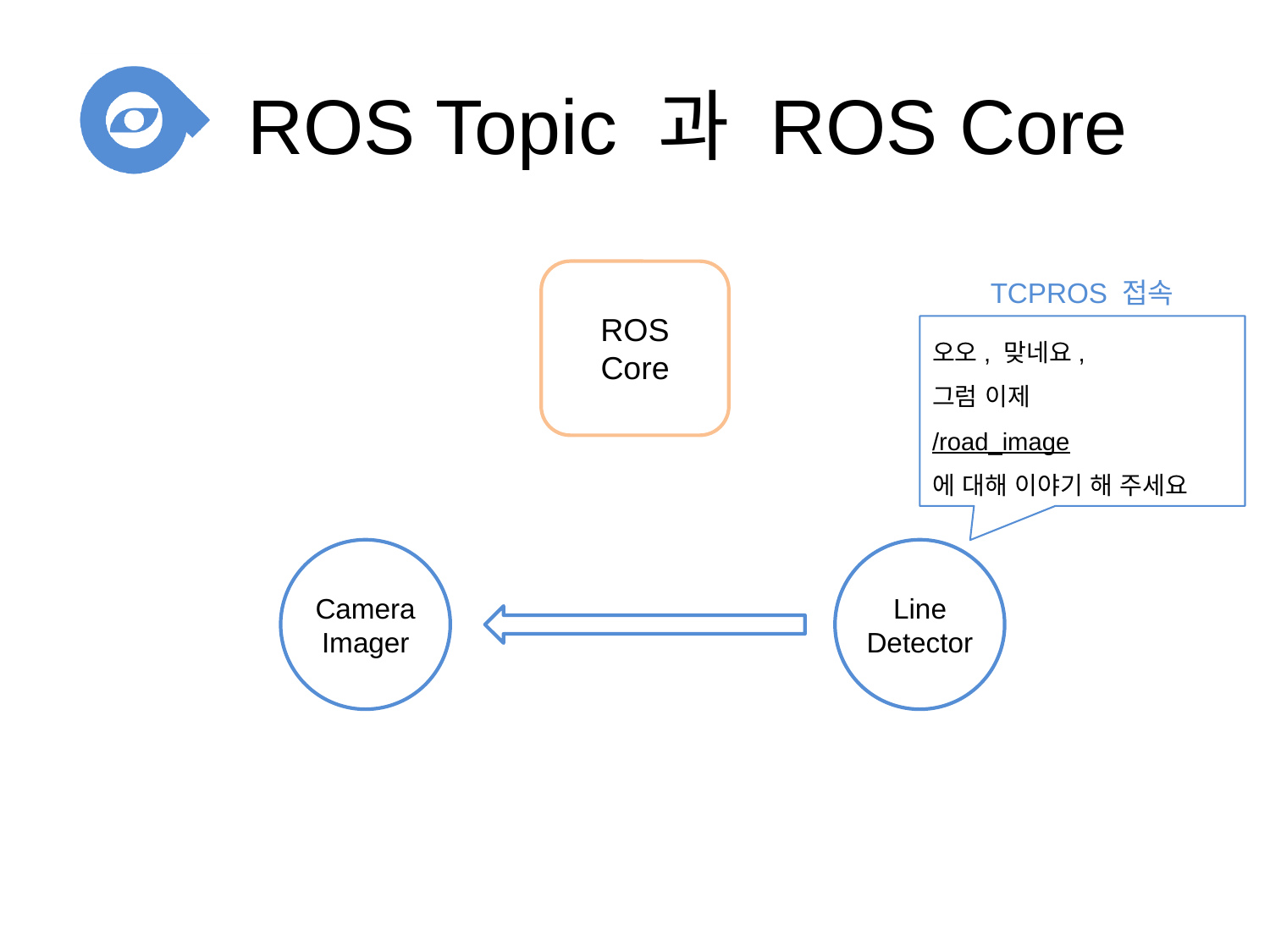

# ROS Topic 과 ROS Core
ROS Core
TCPROS 접속
오오, 맞네요,
그럼 이제
/road_image
에 대해 이야기 해 주세요
Camera
Imager
Line Detector